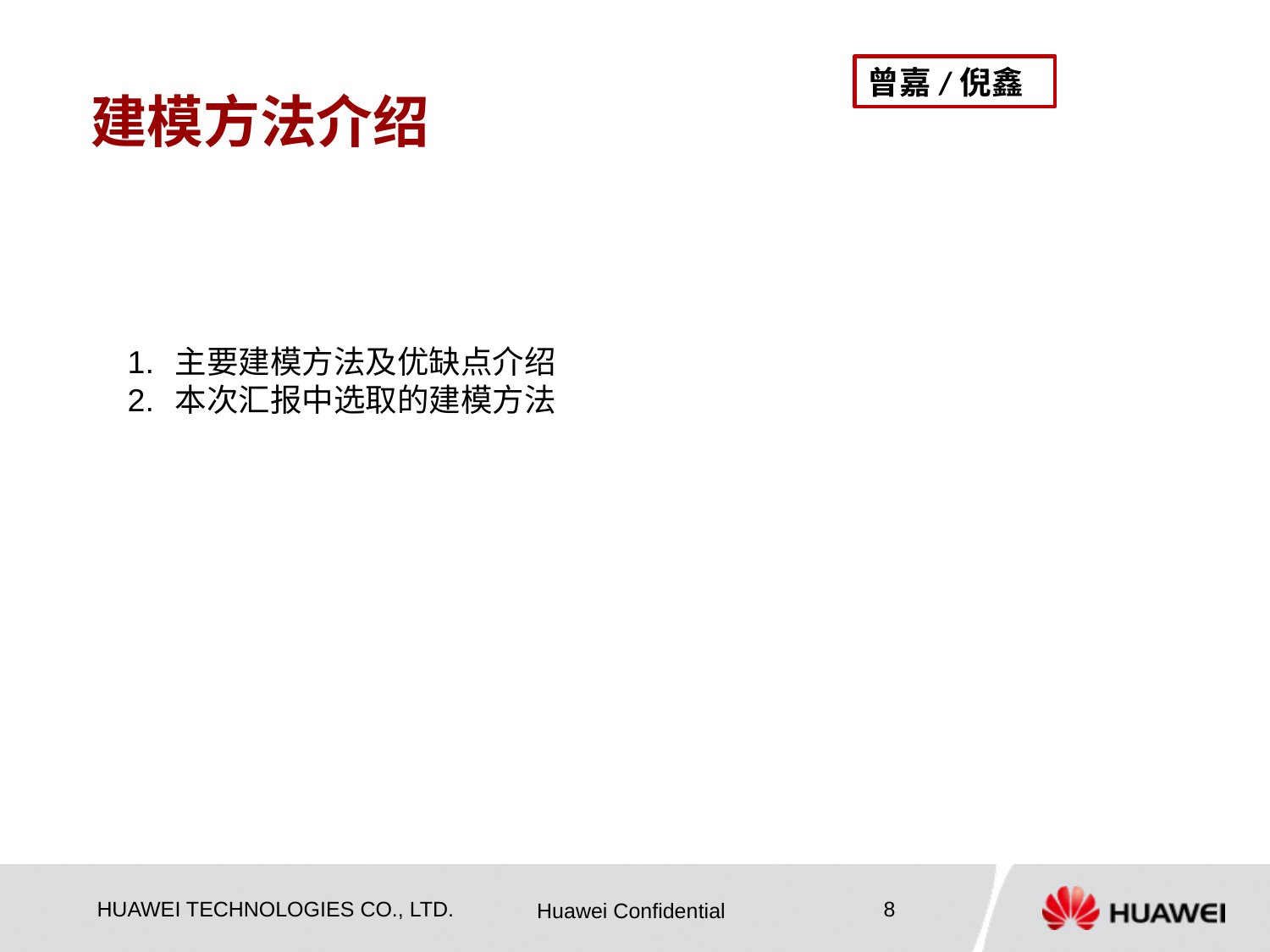

曾嘉/倪鑫
# 建模方法介绍
主要建模方法及优缺点介绍
本次汇报中选取的建模方法